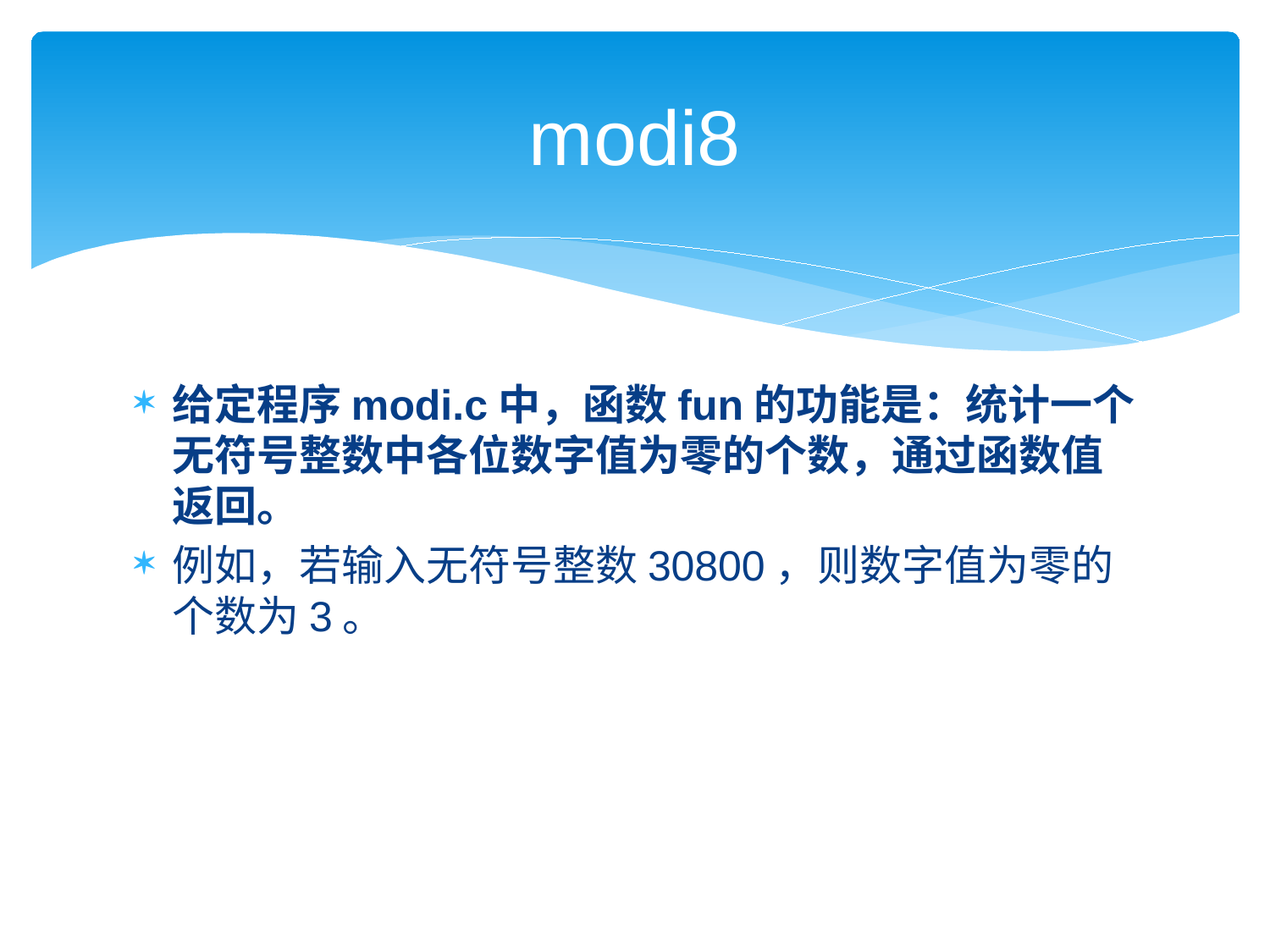

# modi8
给定程序modi.c中，函数fun的功能是：统计一个无符号整数中各位数字值为零的个数，通过函数值返回。
例如，若输入无符号整数30800，则数字值为零的个数为3。